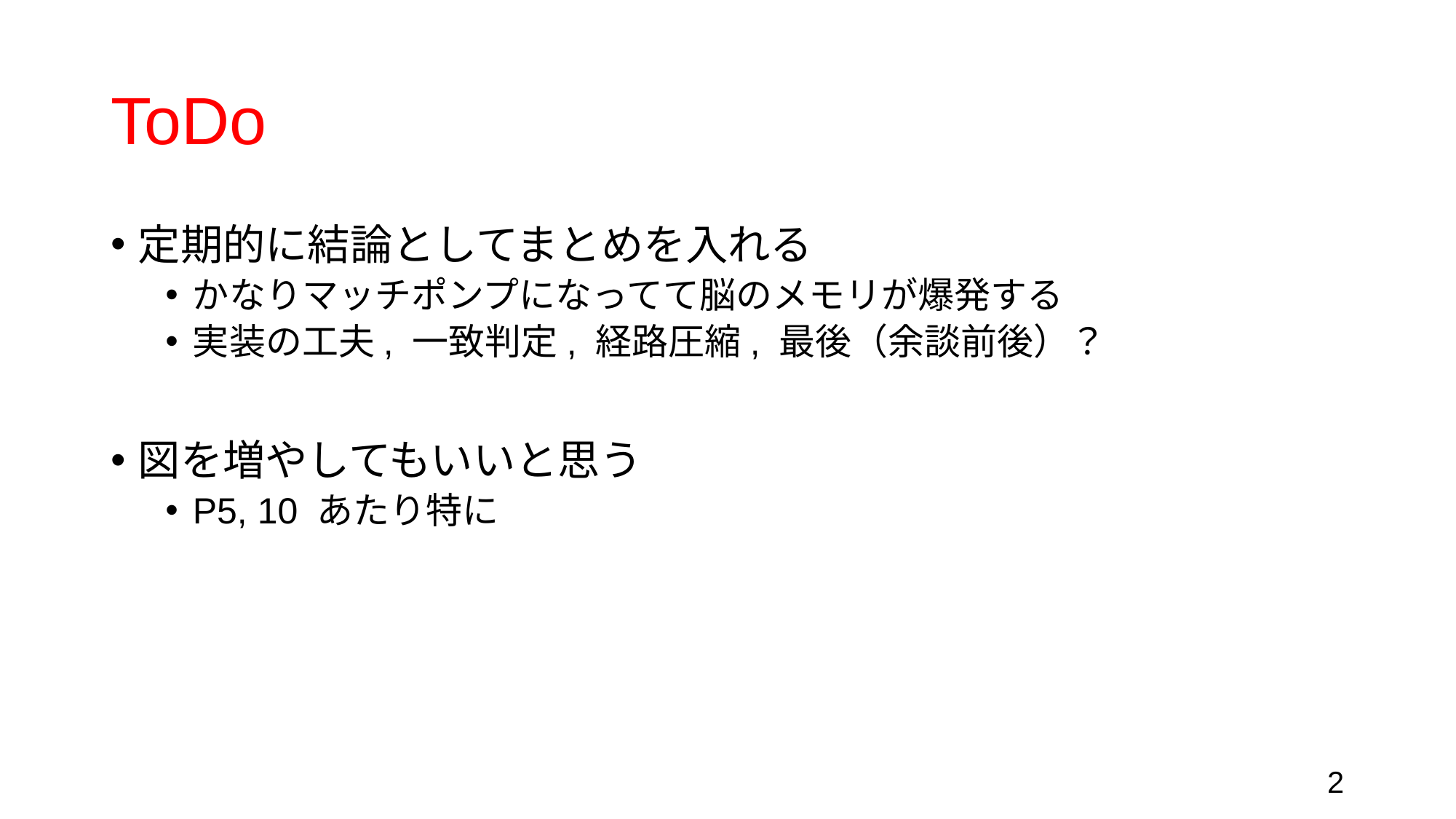

# ToDo
定期的に結論としてまとめを入れる
かなりマッチポンプになってて脳のメモリが爆発する
実装の工夫, 一致判定, 経路圧縮, 最後（余談前後）？

図を増やしてもいいと思う
P5, 10 あたり特に

2